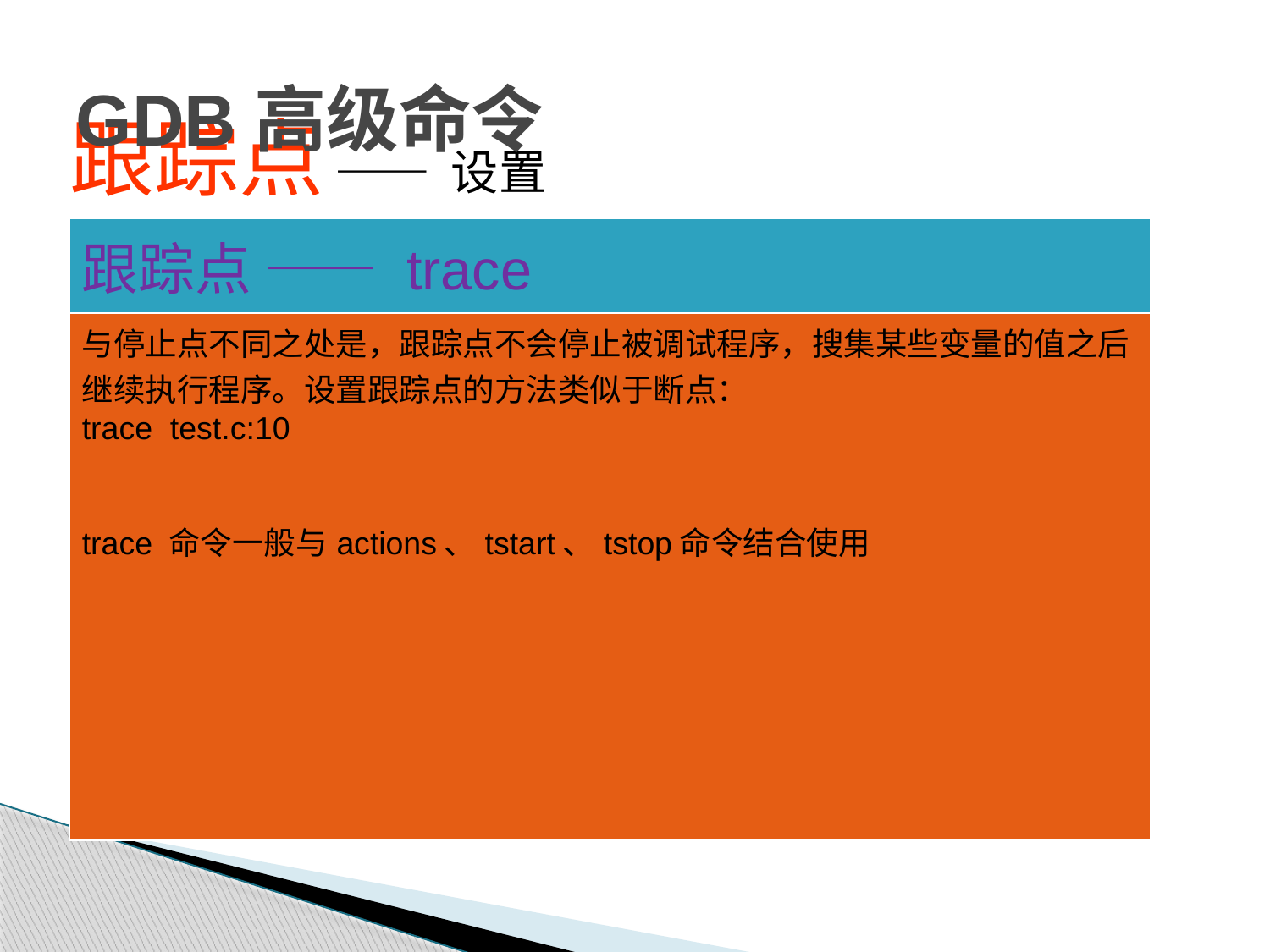

# GDB高级命令
跟踪点 ——  设置

| 跟踪点 —— trace |
| --- |
| 与停止点不同之处是，跟踪点不会停止被调试程序，搜集某些变量的值之后继续执行程序。设置跟踪点的方法类似于断点： trace test.c:10 trace 命令一般与actions、tstart、tstop命令结合使用 |